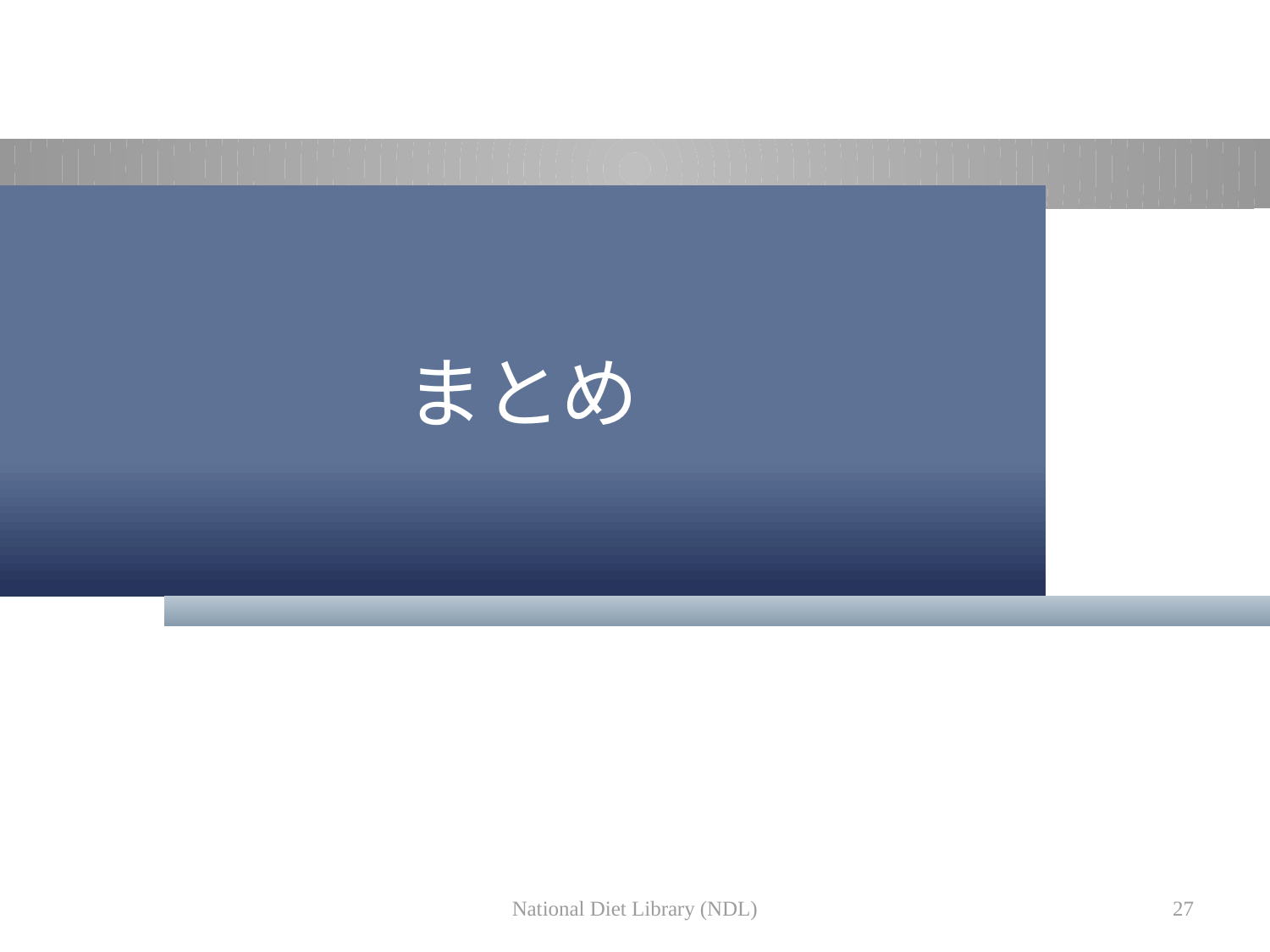

# まとめ
National Diet Library (NDL)
27